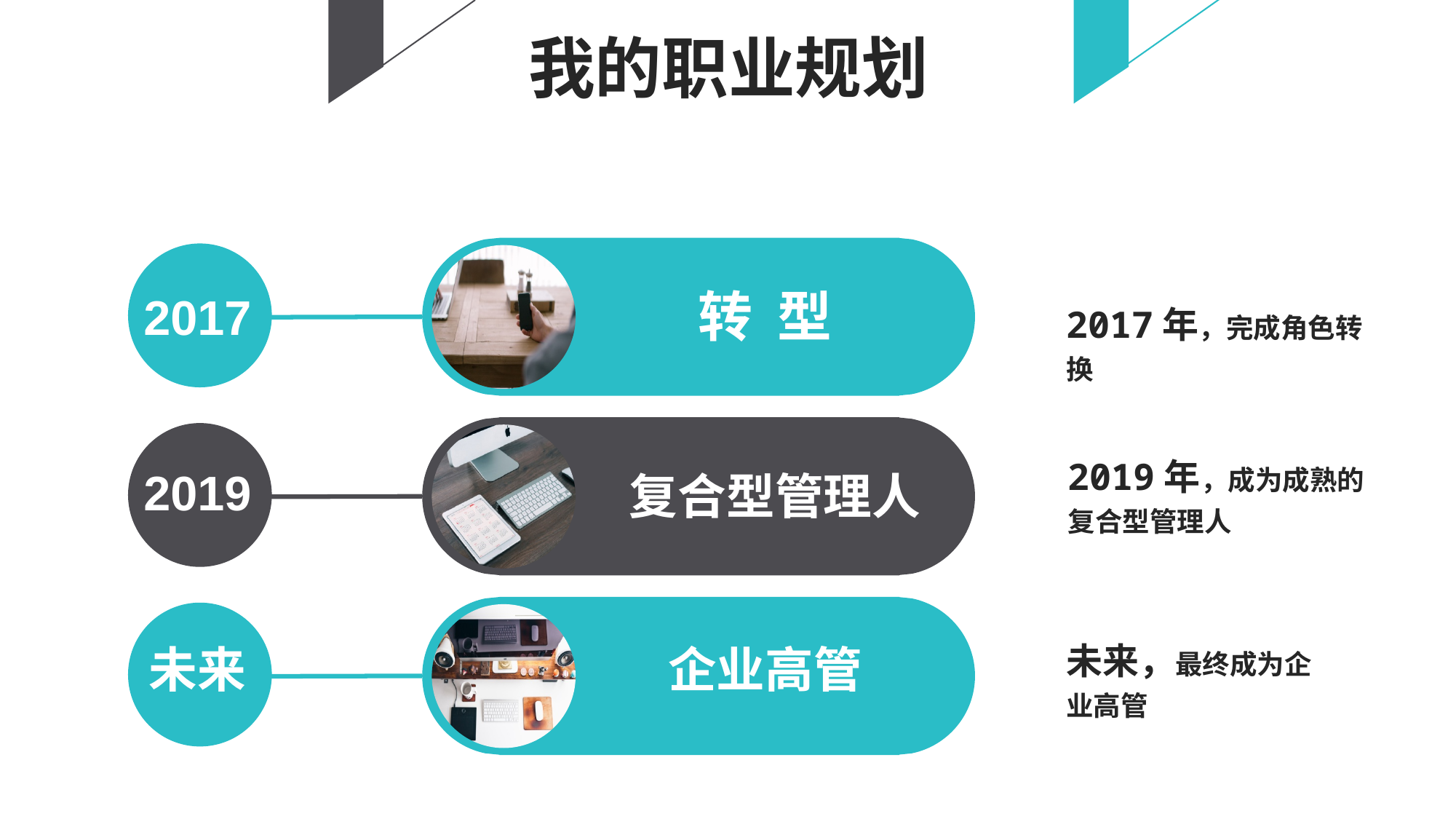

我的职业规划

转  型
2017
2017年，完成角色转换

2019
复合型管理人
2019年，成为成熟的
复合型管理人

企业高管
未来
未来，最终成为企业高管